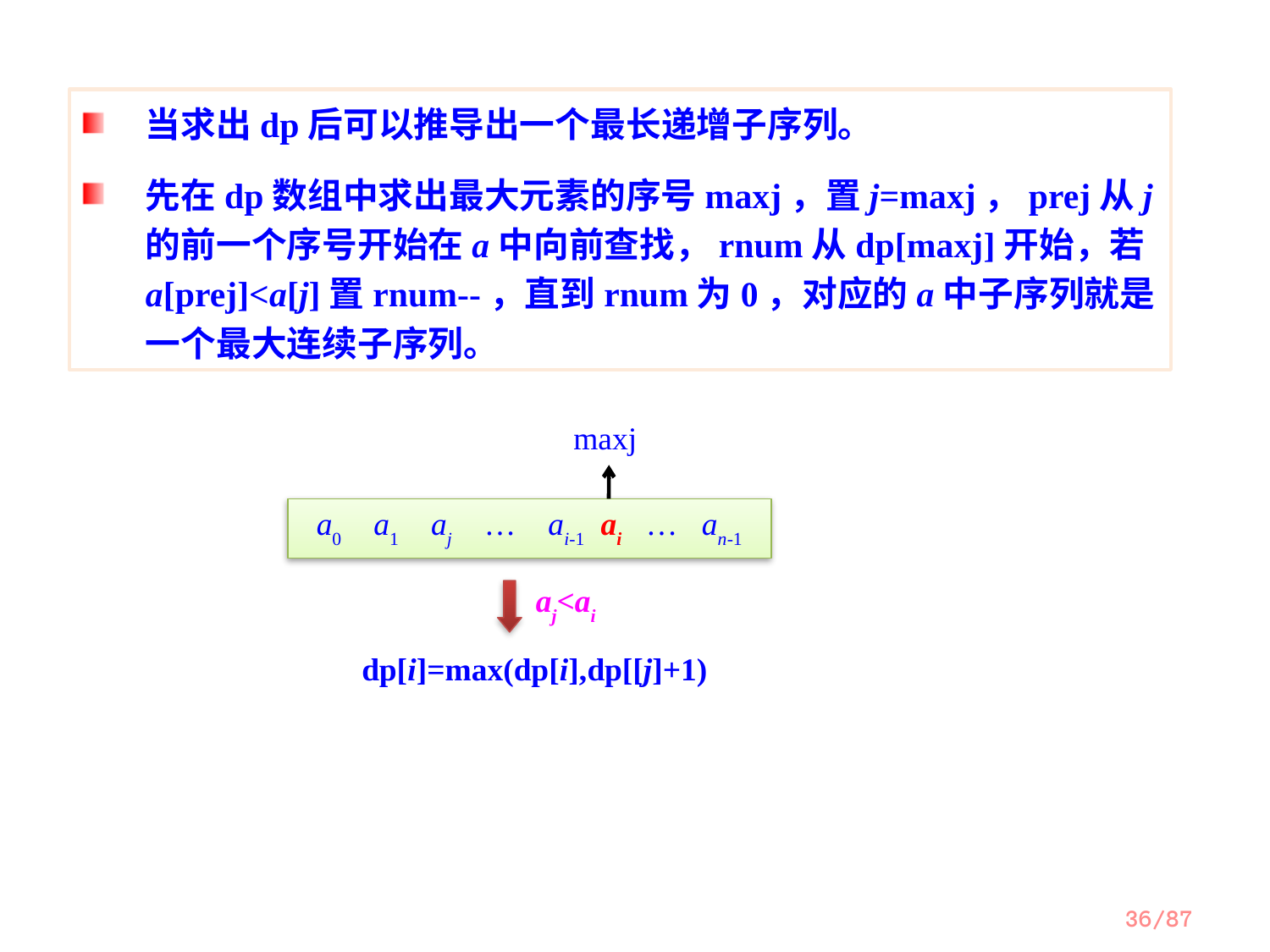

当求出dp后可以推导出一个最长递增子序列。
先在dp数组中求出最大元素的序号maxj，置j=maxj，prej从j的前一个序号开始在a中向前查找，rnum从dp[maxj]开始，若a[prej]<a[j]置rnum--，直到rnum为0，对应的a中子序列就是一个最大连续子序列。
maxj

a0    a1    aj    …    ai-1  ai   …   an-1

aj<ai
dp[i]=max(dp[i],dp[[j]+1)
36/87